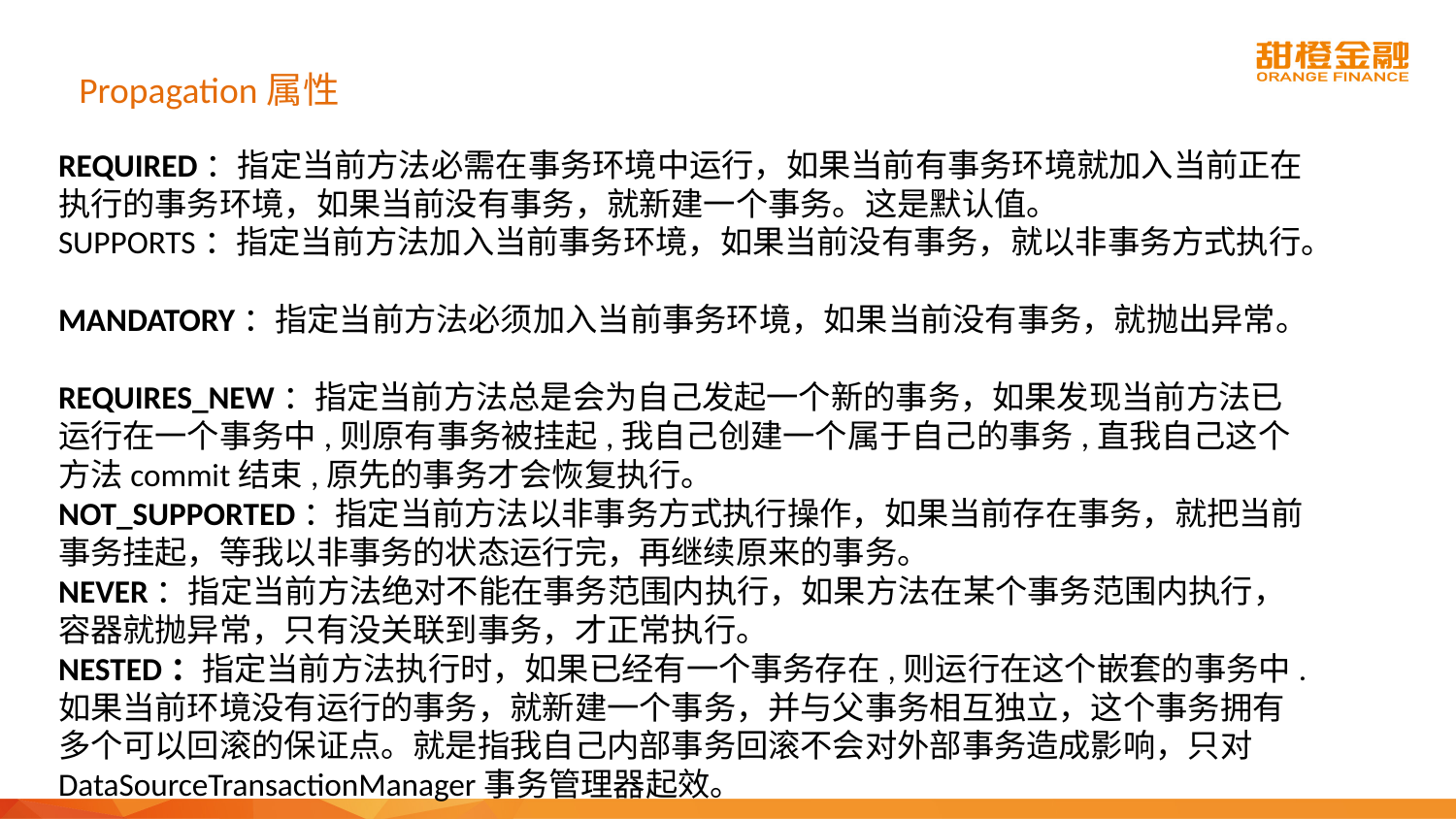

# Propagation属性
REQUIRED：指定当前方法必需在事务环境中运行，如果当前有事务环境就加入当前正在执行的事务环境，如果当前没有事务，就新建一个事务。这是默认值。
SUPPORTS：指定当前方法加入当前事务环境，如果当前没有事务，就以非事务方式执行。
MANDATORY：指定当前方法必须加入当前事务环境，如果当前没有事务，就抛出异常。
REQUIRES_NEW：指定当前方法总是会为自己发起一个新的事务，如果发现当前方法已运行在一个事务中,则原有事务被挂起,我自己创建一个属于自己的事务,直我自己这个方法commit结束,原先的事务才会恢复执行。
NOT_SUPPORTED：指定当前方法以非事务方式执行操作，如果当前存在事务，就把当前事务挂起，等我以非事务的状态运行完，再继续原来的事务。
NEVER：指定当前方法绝对不能在事务范围内执行，如果方法在某个事务范围内执行，容器就抛异常，只有没关联到事务，才正常执行。
NESTED：指定当前方法执行时，如果已经有一个事务存在,则运行在这个嵌套的事务中.如果当前环境没有运行的事务，就新建一个事务，并与父事务相互独立，这个事务拥有多个可以回滚的保证点。就是指我自己内部事务回滚不会对外部事务造成影响，只对DataSourceTransactionManager事务管理器起效。